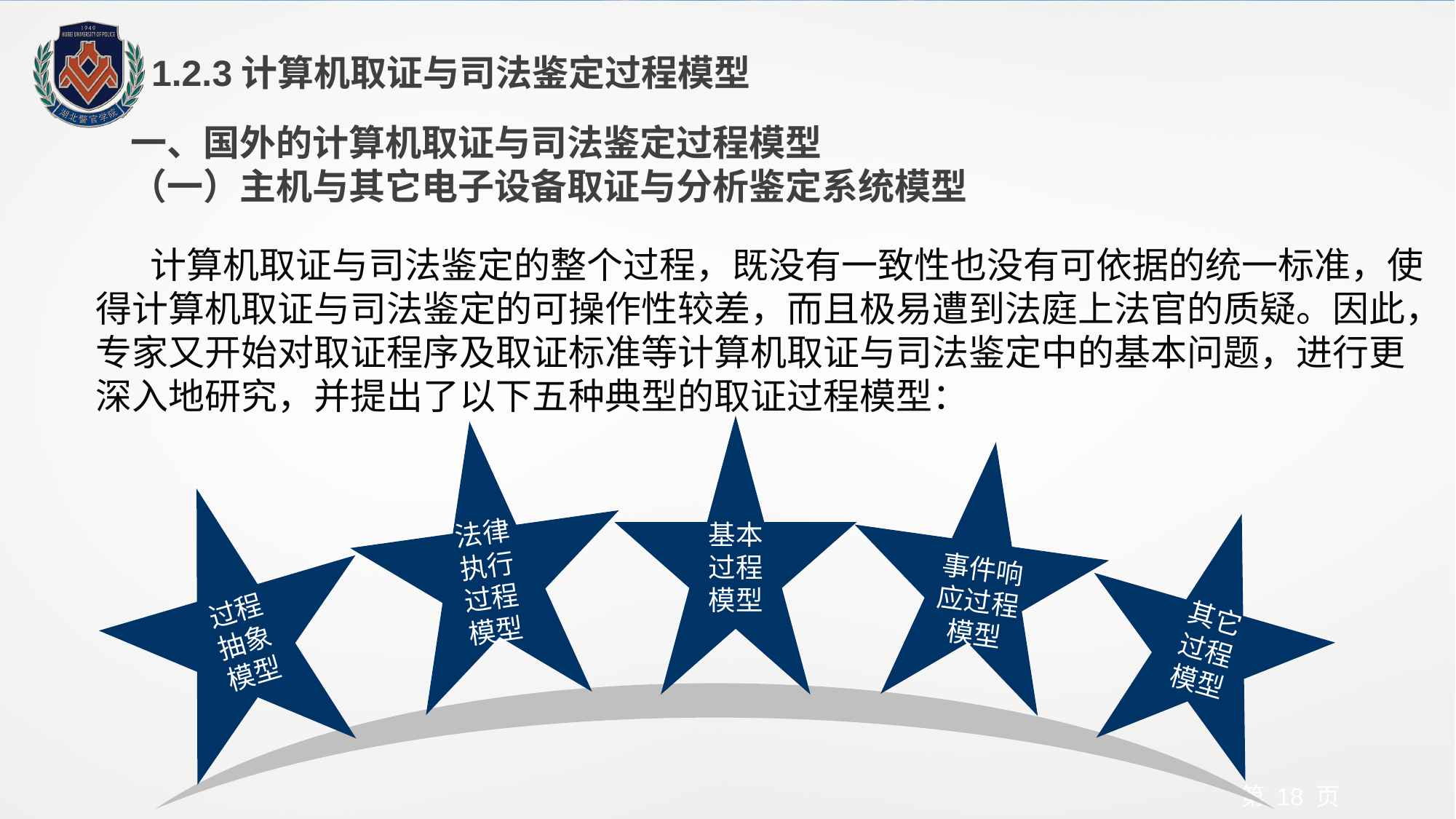

1.2.3计算机取证与司法鉴定过程模型
一、国外的计算机取证与司法鉴定过程模型
（一）主机与其它电子设备取证与分析鉴定系统模型
　　计算机取证与司法鉴定的整个过程，既没有一致性也没有可依据的统一标准，使得计算机取证与司法鉴定的可操作性较差，而且极易遭到法庭上法官的质疑。因此，专家又开始对取证程序及取证标准等计算机取证与司法鉴定中的基本问题，进行更深入地研究，并提出了以下五种典型的取证过程模型：

基本过程模型

法律执行过程模型

事件响应过程模型

过程抽象模型

其它过程模型